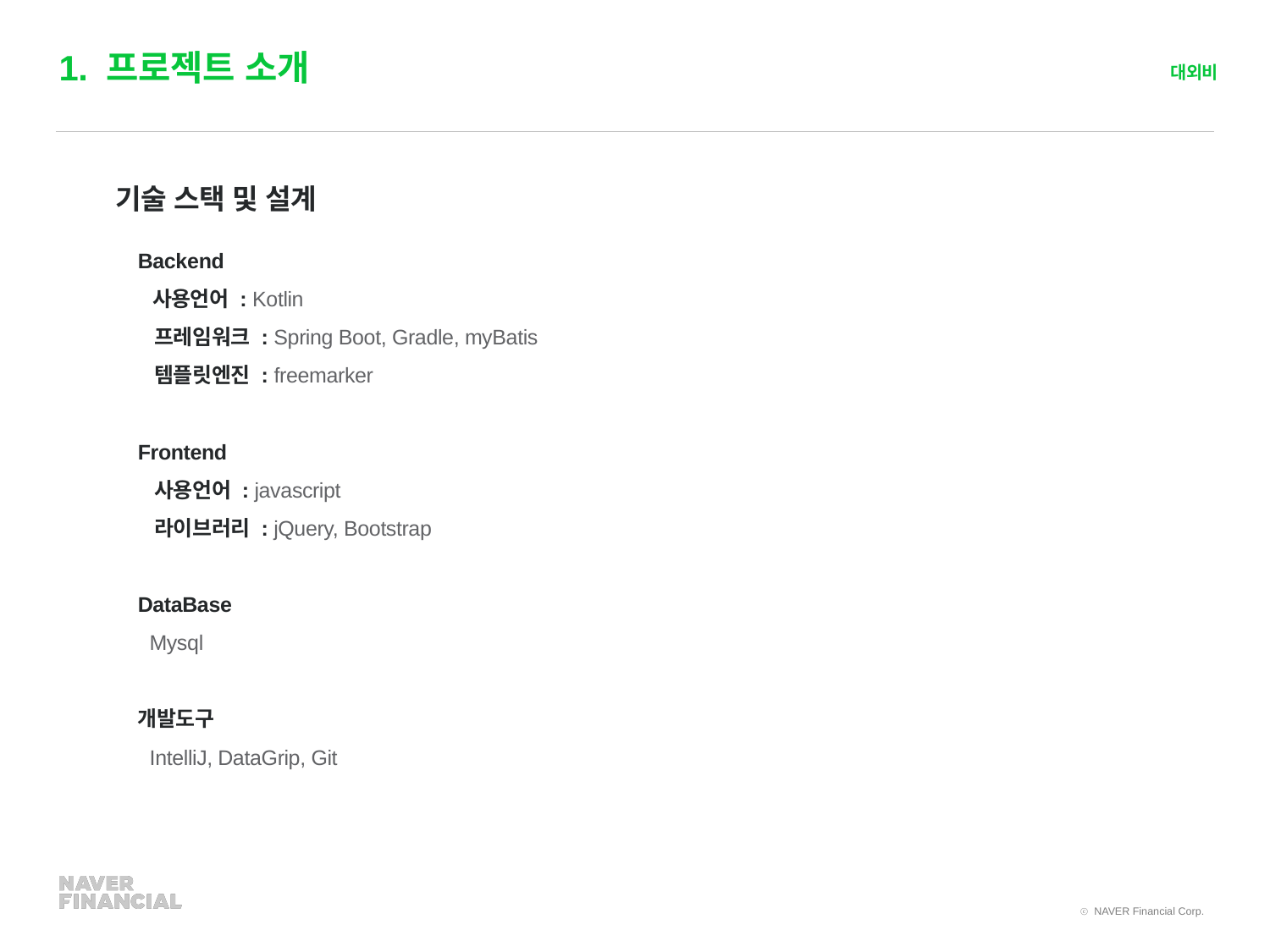

1. 프로젝트 소개
대외비
기술 스택 및 설계
Backend
  사용언어 : Kotlin
  프레임워크 : Spring Boot, Gradle, myBatis
  템플릿엔진 : freemarker

Frontend
  사용언어 : javascript
  라이브러리 : jQuery, Bootstrap

DataBase
  Mysql

개발도구
  IntelliJ, DataGrip, Git